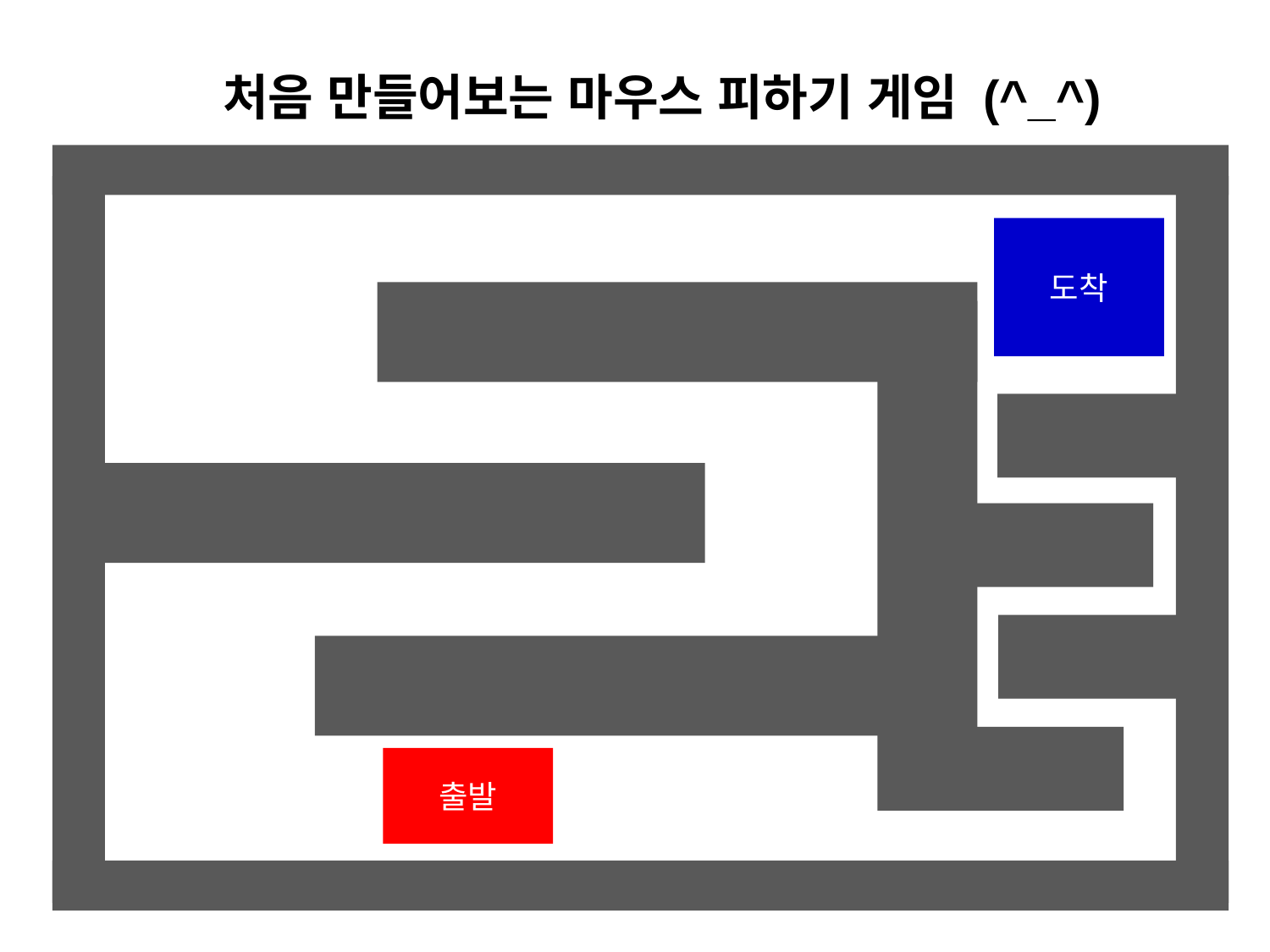

처음 만들어보는 마우스 피하기 게임 (^_^)

도착

출발